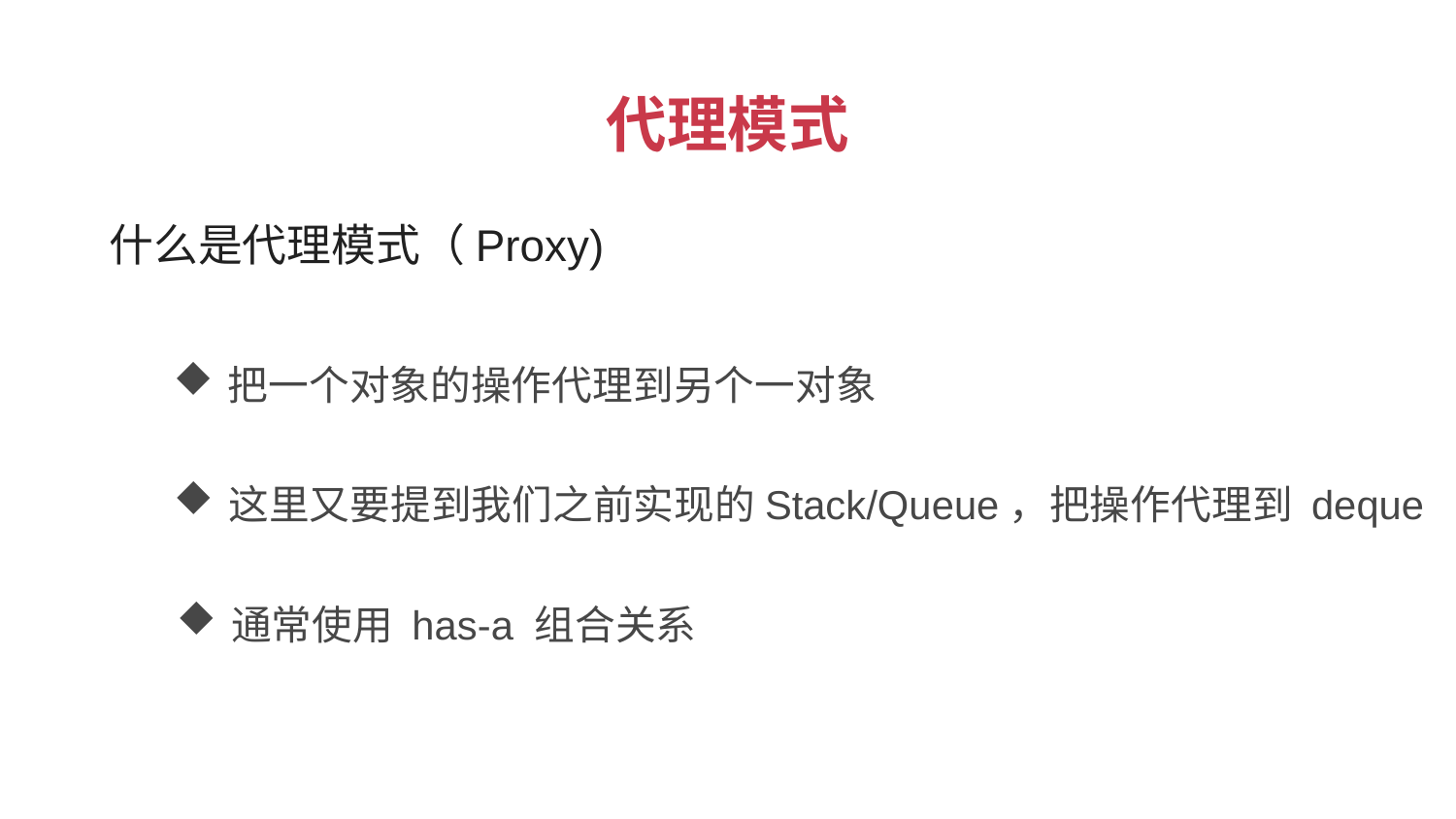

代理模式
 什么是代理模式（Proxy)
把一个对象的操作代理到另个一对象
这里又要提到我们之前实现的Stack/Queue，把操作代理到 deque
通常使用 has-a 组合关系